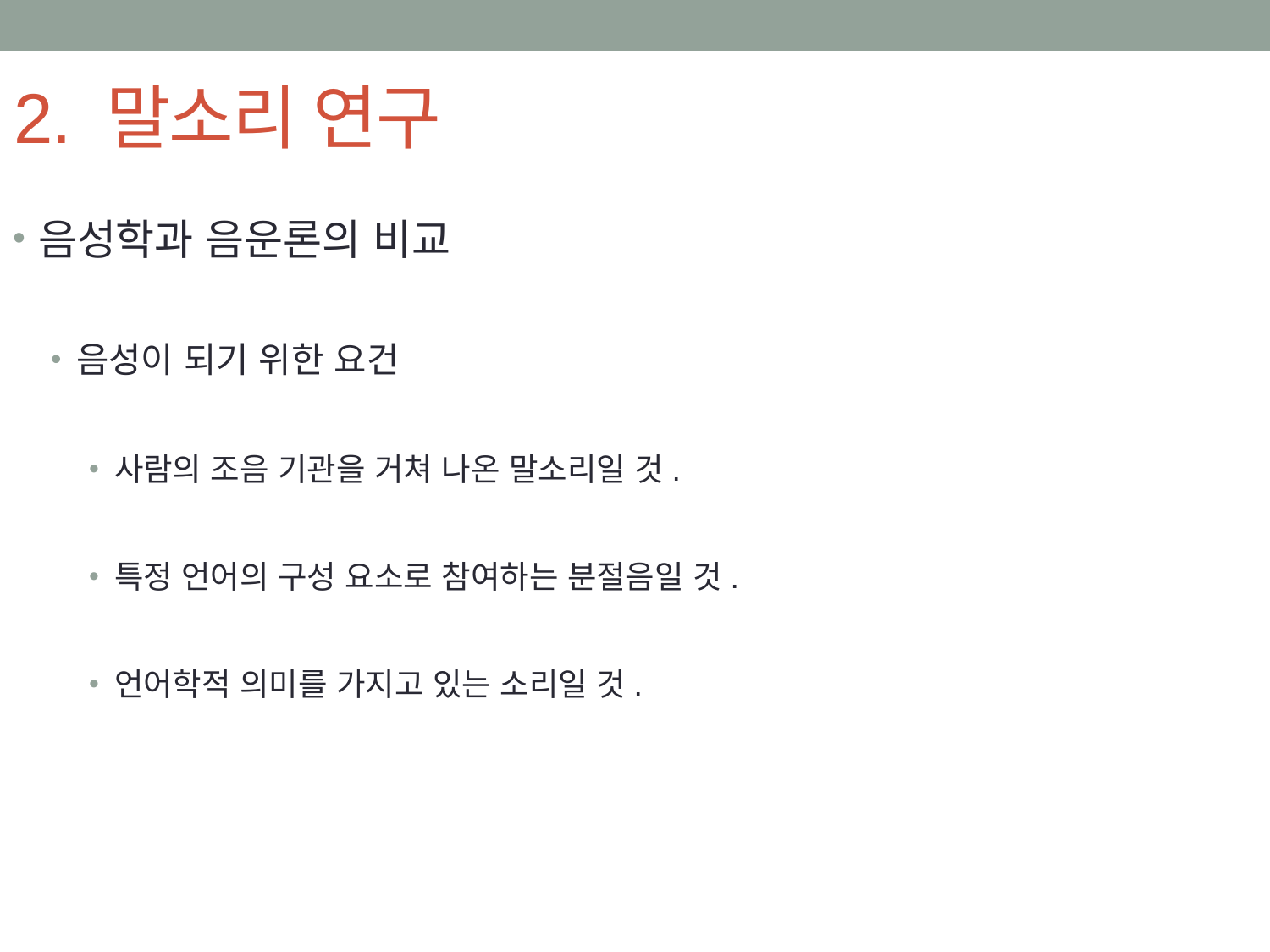

# 2. 말소리 연구
음성학과 음운론의 비교

음성이 되기 위한 요건

사람의 조음 기관을 거쳐 나온 말소리일 것.

특정 언어의 구성 요소로 참여하는 분절음일 것.

언어학적 의미를 가지고 있는 소리일 것.